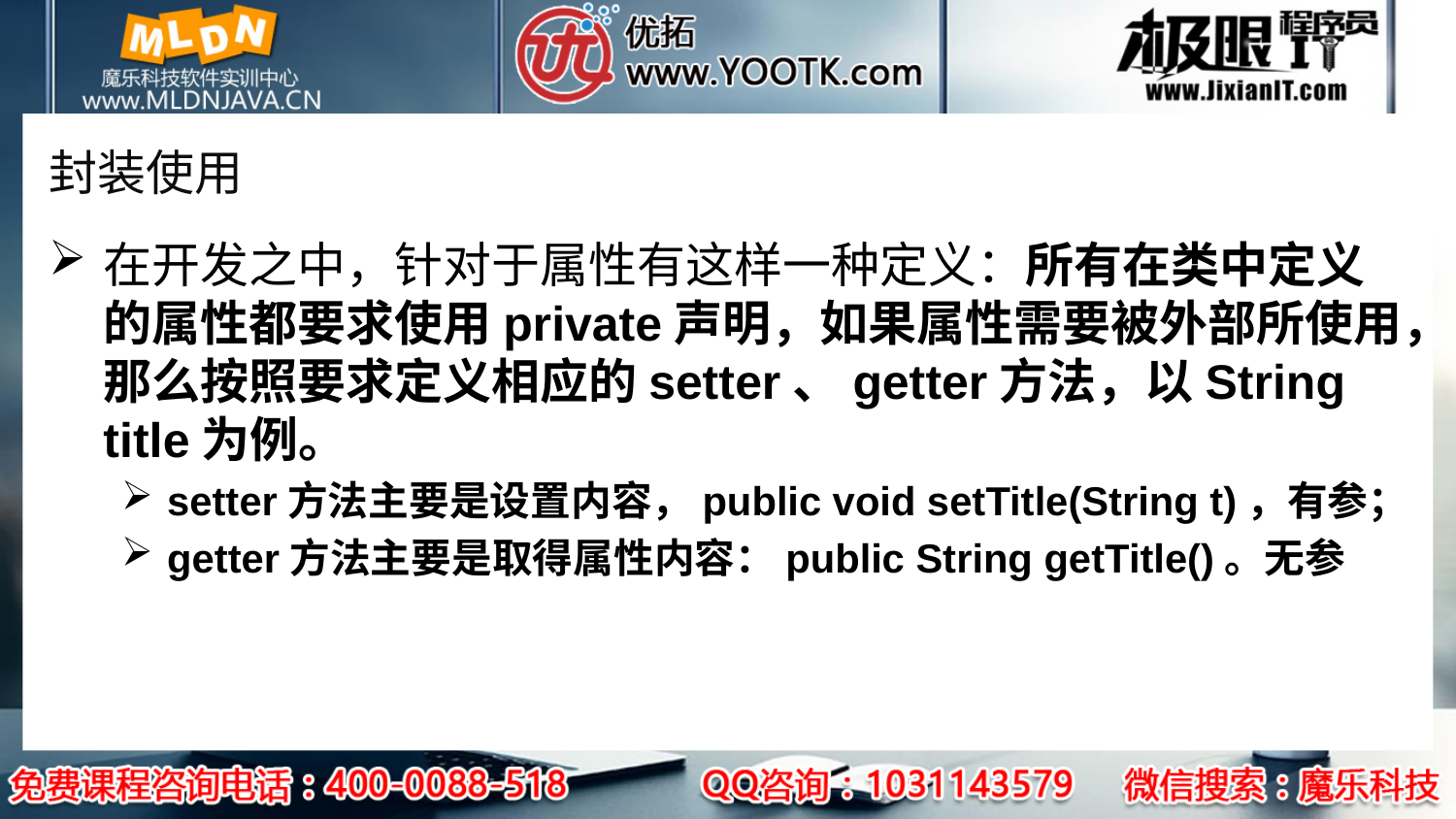

# 封装使用
在开发之中，针对于属性有这样一种定义：所有在类中定义的属性都要求使用private声明，如果属性需要被外部所使用，那么按照要求定义相应的setter、getter方法，以String title为例。
setter方法主要是设置内容，public void setTitle(String t)，有参；
getter方法主要是取得属性内容：public String getTitle()。无参